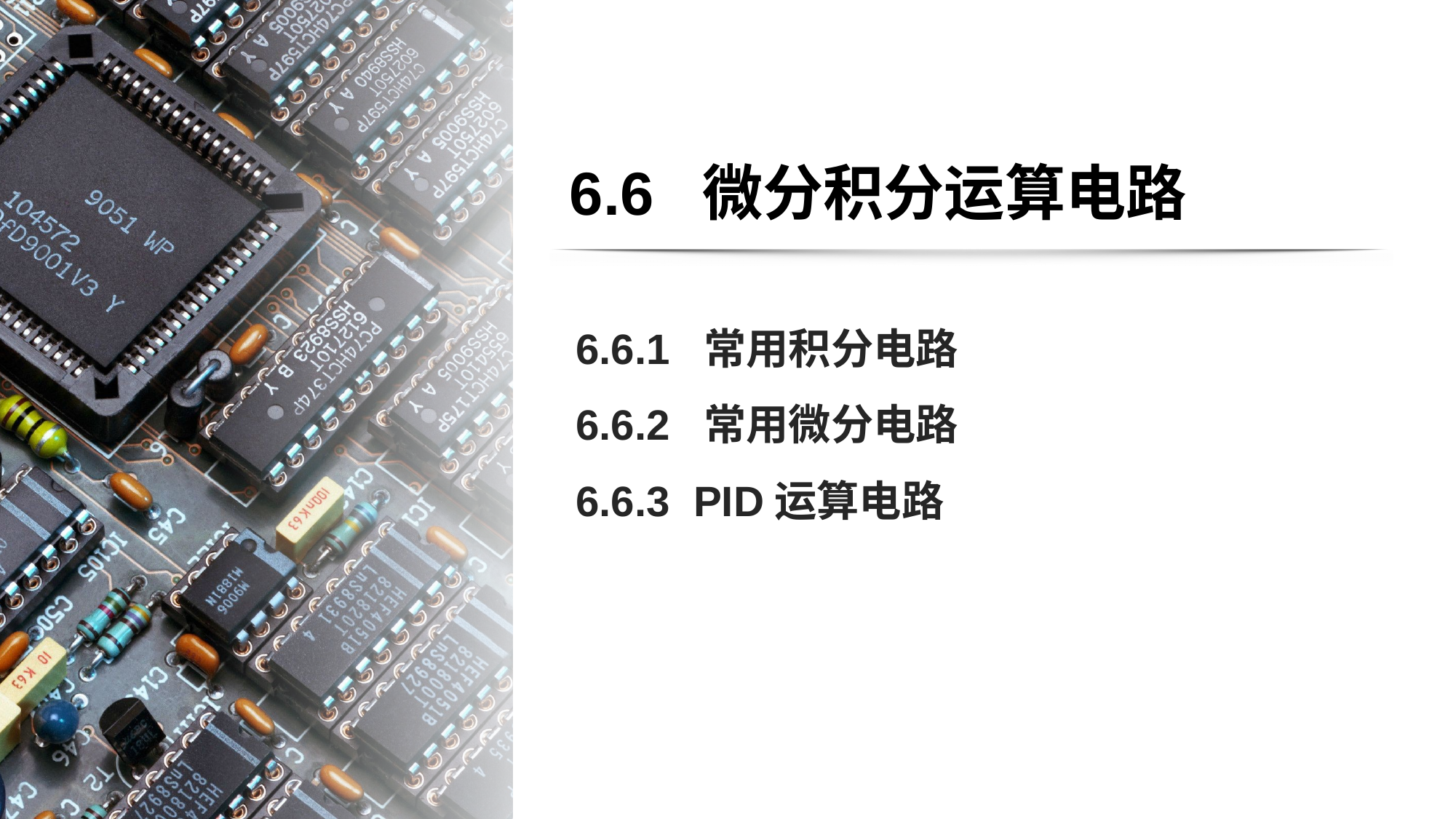

# 6.6  微分积分运算电路
6.6.1  常用积分电路
6.6.2  常用微分电路
6.6.3  PID运算电路